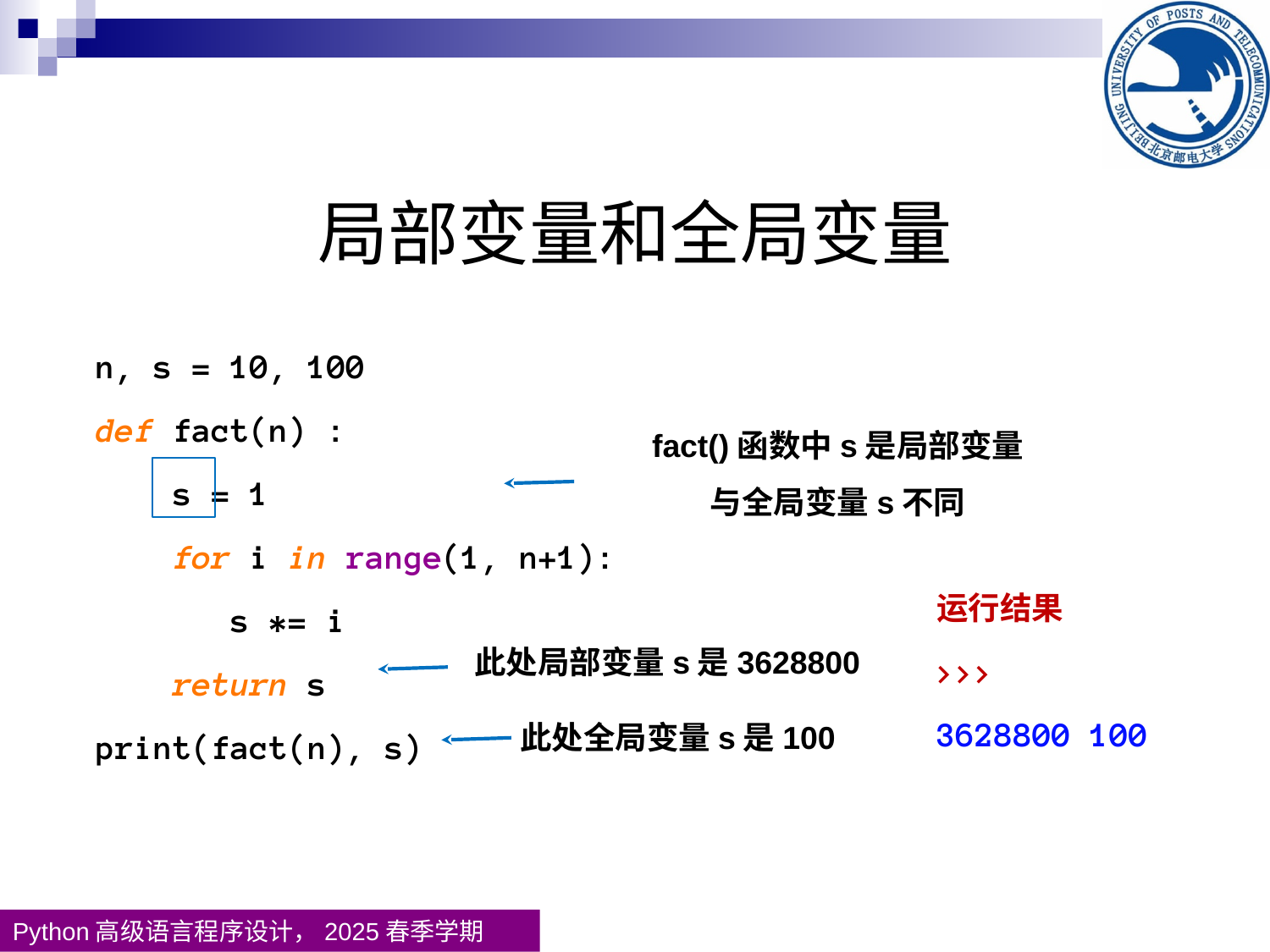

局部变量和全局变量
n, s = 10, 100
def fact(n) :
    s = 1
    for i in range(1, n+1):
       s *= i
    return s
print(fact(n), s)
fact()函数中s是局部变量
与全局变量s不同

运行结果
>>>
3628800 100
此处局部变量s是3628800
此处全局变量s是100